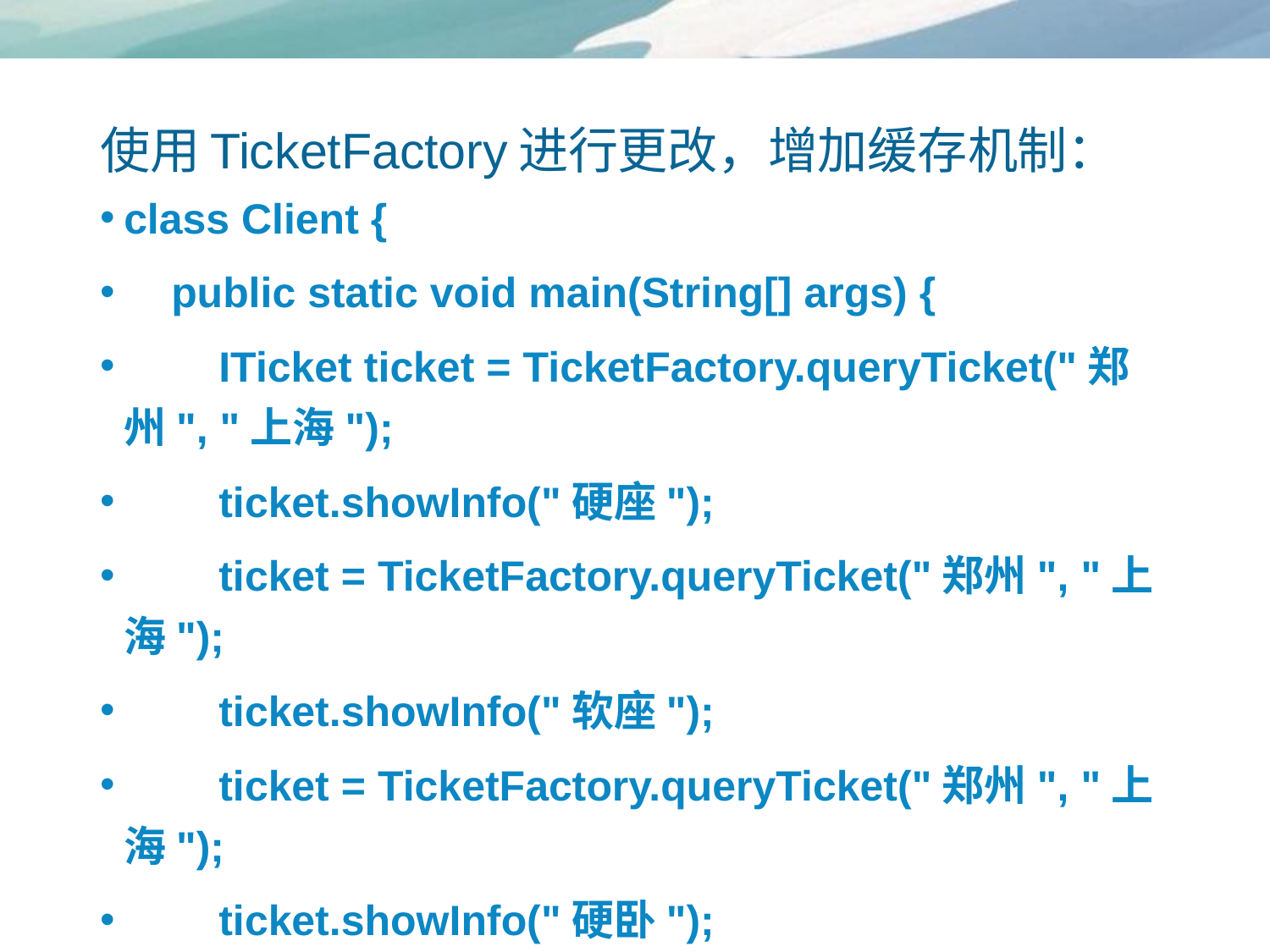

# 使用TicketFactory进行更改，增加缓存机制：
class Client {
    public static void main(String[] args) {
        ITicket ticket = TicketFactory.queryTicket("郑州", "上海");
        ticket.showInfo("硬座");
        ticket = TicketFactory.queryTicket("郑州", "上海");
        ticket.showInfo("软座");
        ticket = TicketFactory.queryTicket("郑州", "上海");
        ticket.showInfo("硬卧");